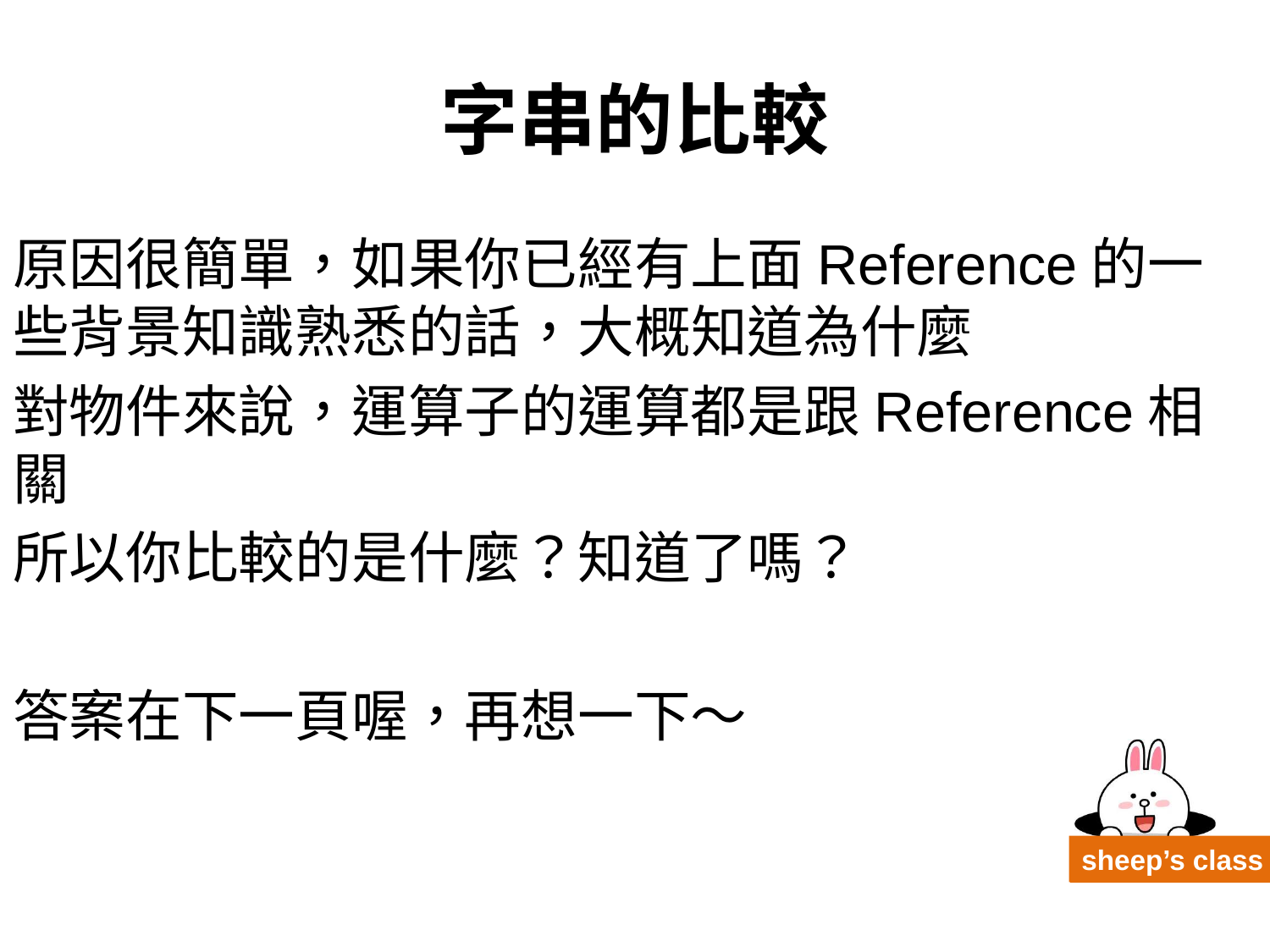

# 字串的比較
原因很簡單，如果你已經有上面Reference的一些背景知識熟悉的話，大概知道為什麼
對物件來說，運算子的運算都是跟Reference相關
所以你比較的是什麼？知道了嗎？

答案在下一頁喔，再想一下～